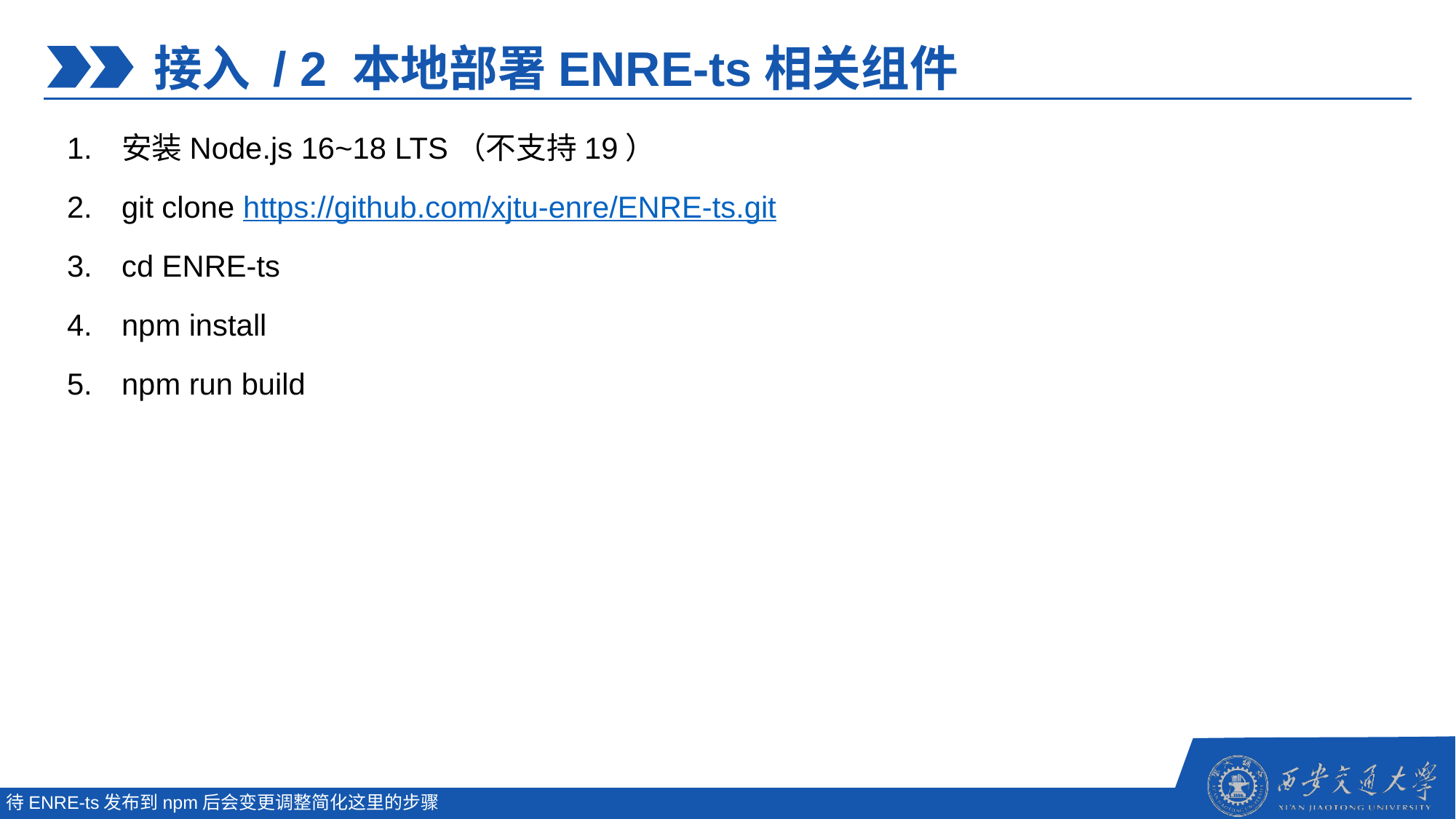

接入 / 2 本地部署ENRE-ts相关组件
安装Node.js 16~18 LTS（不支持19）
git clone https://github.com/xjtu-enre/ENRE-ts.git
cd ENRE-ts
npm install
npm run build

待ENRE-ts发布到npm后会变更调整简化这里的步骤